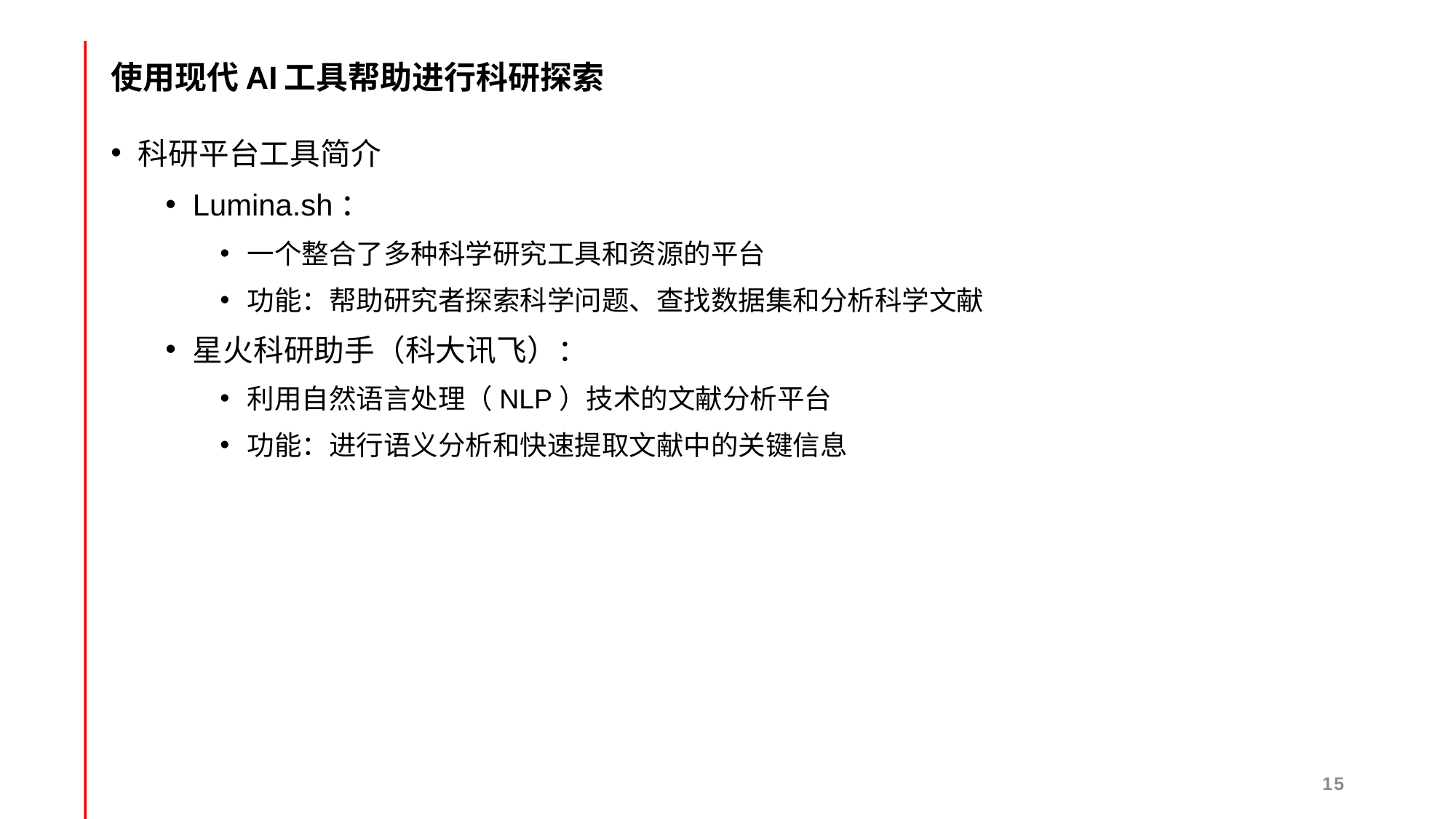

# 使用现代AI工具帮助进行科研探索
科研平台工具简介
Lumina.sh：
一个整合了多种科学研究工具和资源的平台
功能：帮助研究者探索科学问题、查找数据集和分析科学文献
星火科研助手（科大讯飞）：
利用自然语言处理（NLP）技术的文献分析平台
功能：进行语义分析和快速提取文献中的关键信息
15